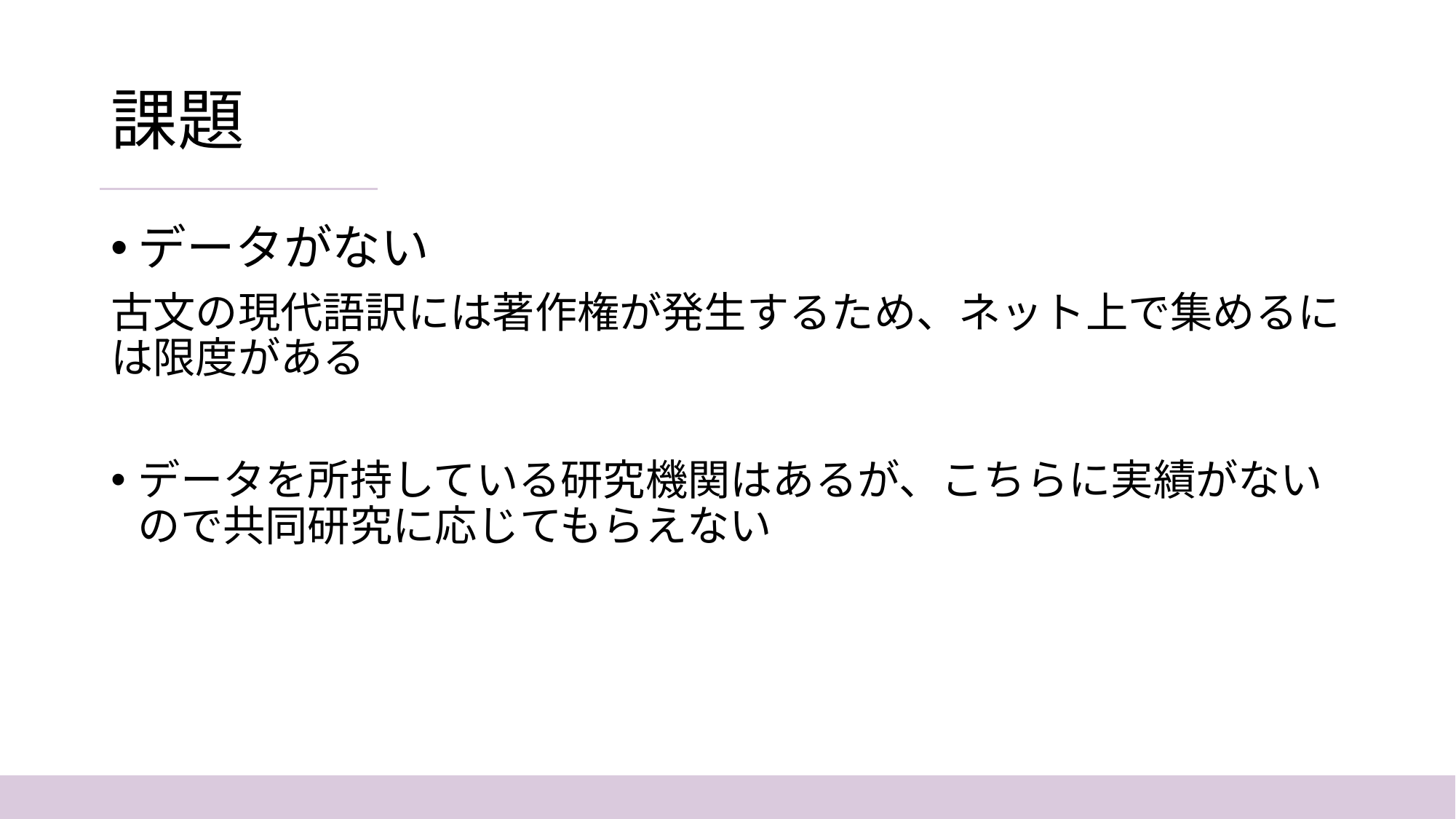

# 課題
データがない
古文の現代語訳には著作権が発生するため、ネット上で集めるには限度がある

データを所持している研究機関はあるが、こちらに実績がないので共同研究に応じてもらえない